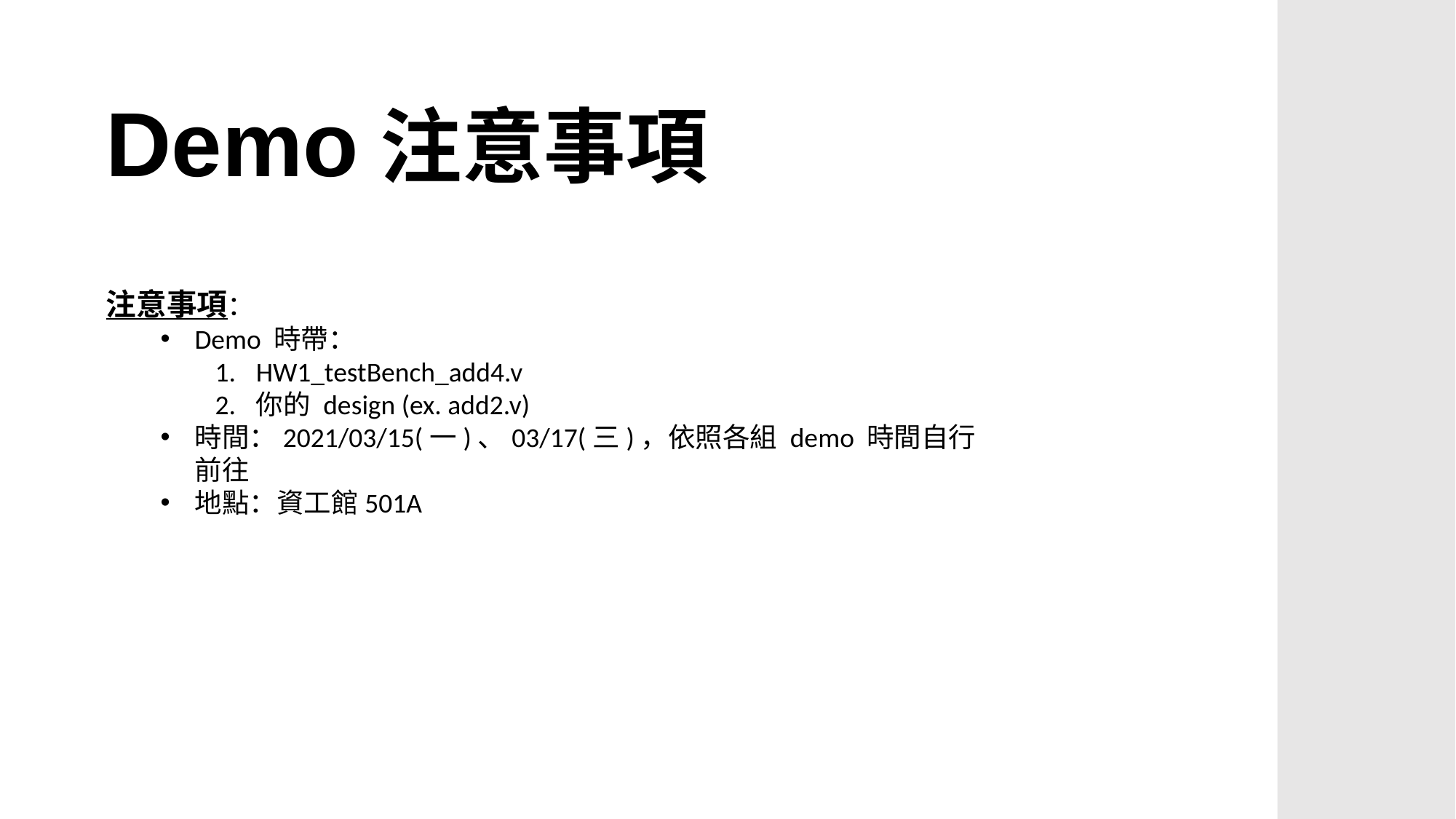

Demo注意事項
注意事項：
Demo 時帶：
HW1_testBench_add4.v
你的 design (ex. add2.v)
時間：2021/03/15(一)、03/17(三)，依照各組 demo 時間自行前往
地點：資工館501A